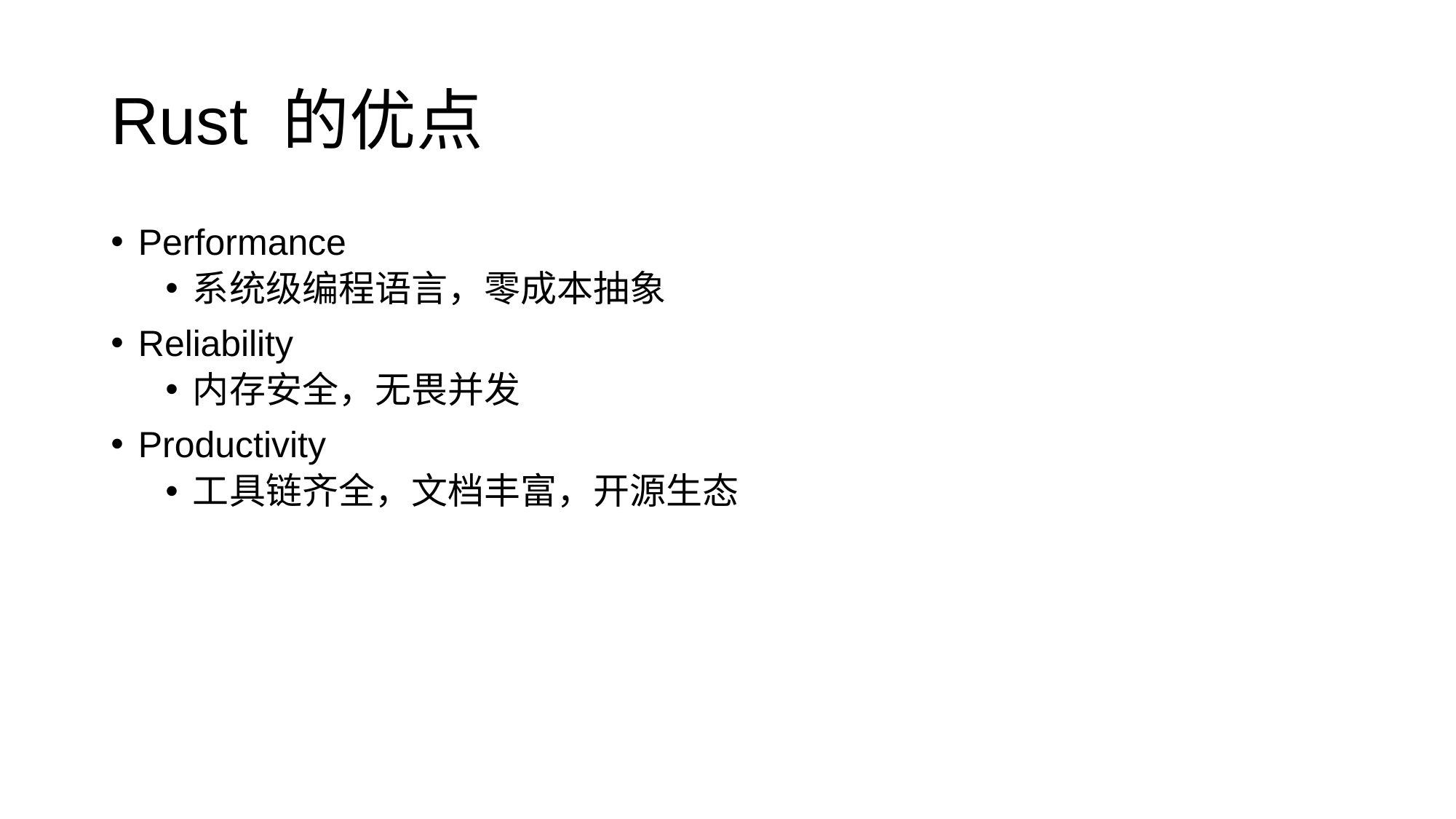

# Rust 的优点
Performance
系统级编程语言，零成本抽象
Reliability
内存安全，无畏并发
Productivity
工具链齐全，文档丰富，开源生态